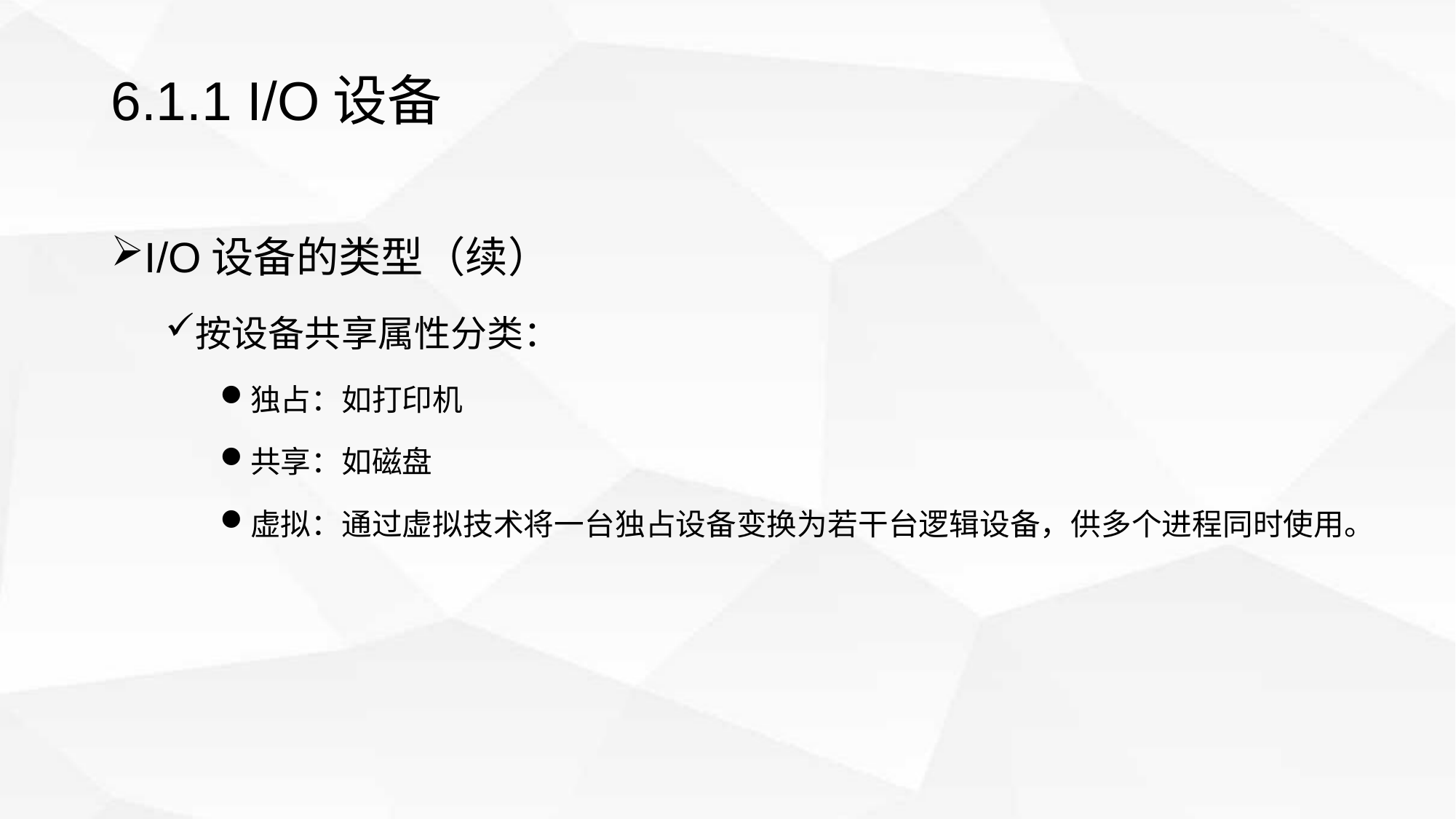

# 6.1.1 I/O设备
I/O设备的类型（续）
按设备共享属性分类：
独占：如打印机
共享：如磁盘
虚拟：通过虚拟技术将一台独占设备变换为若干台逻辑设备，供多个进程同时使用。